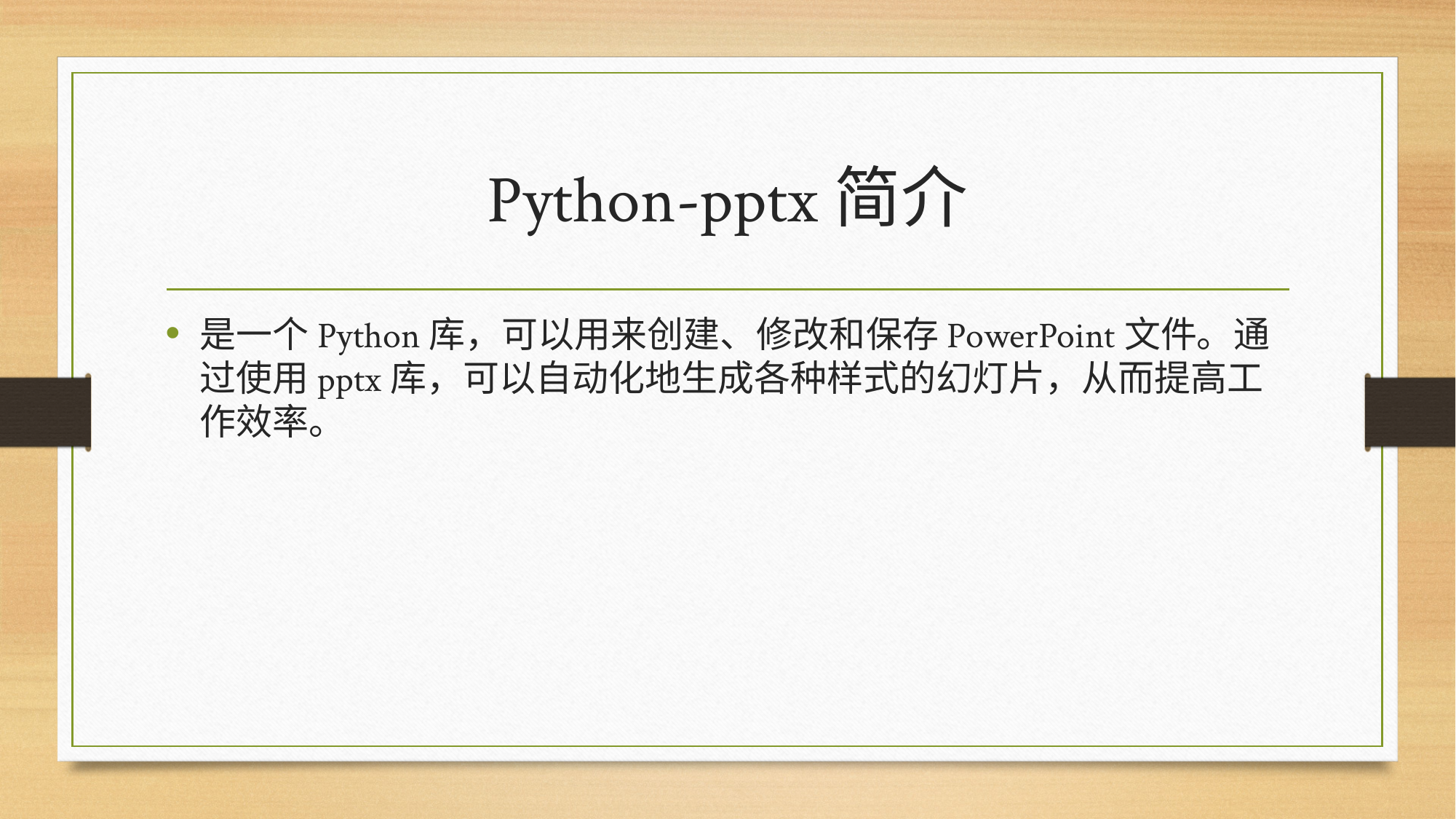

# Python-pptx简介
是一个Python库，可以用来创建、修改和保存PowerPoint文件。通过使用pptx库，可以自动化地生成各种样式的幻灯片，从而提高工作效率。